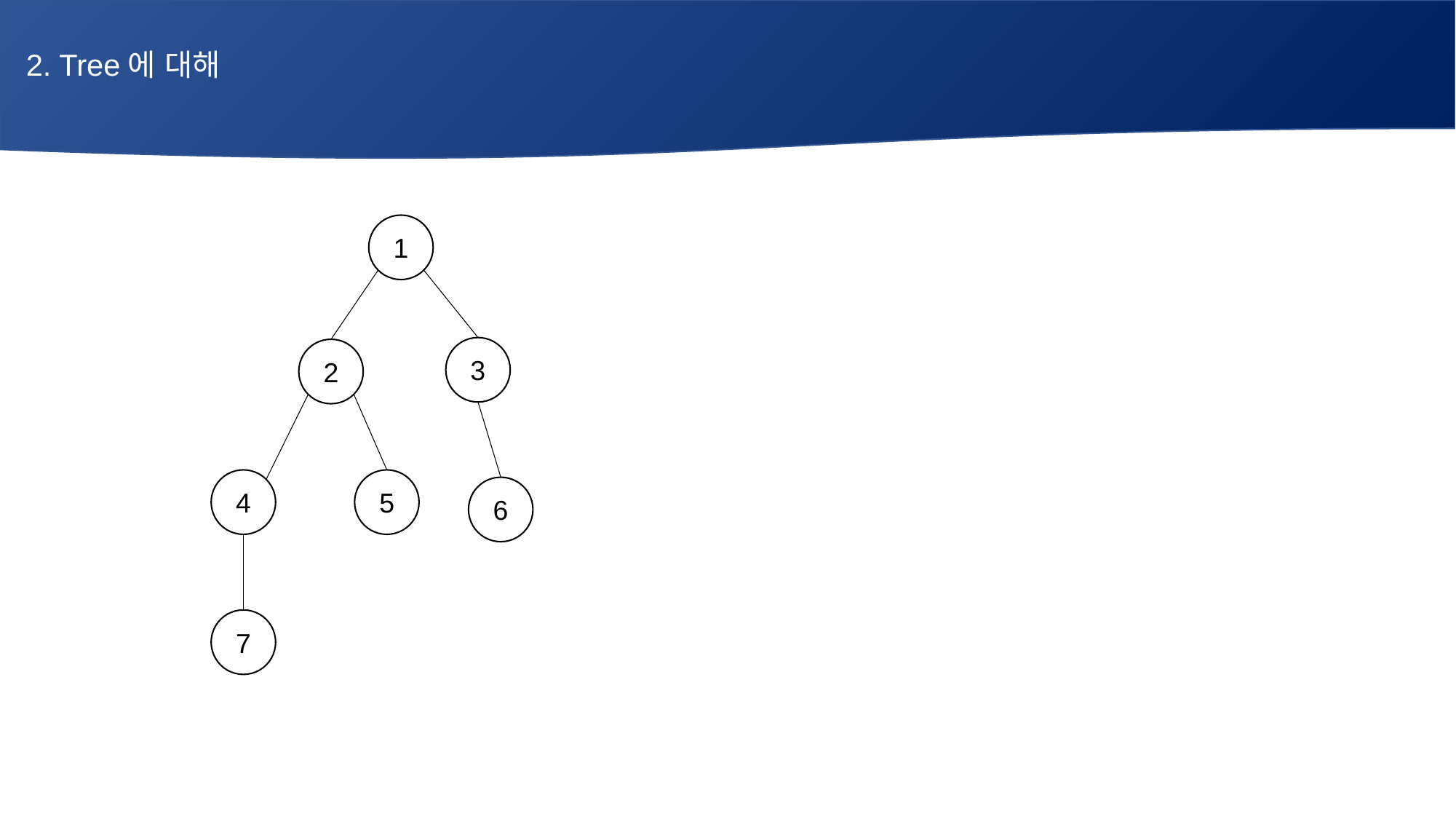

2. Tree에 대해
# 매주 1 과제 LV2
1
3
2
4
5
6
7